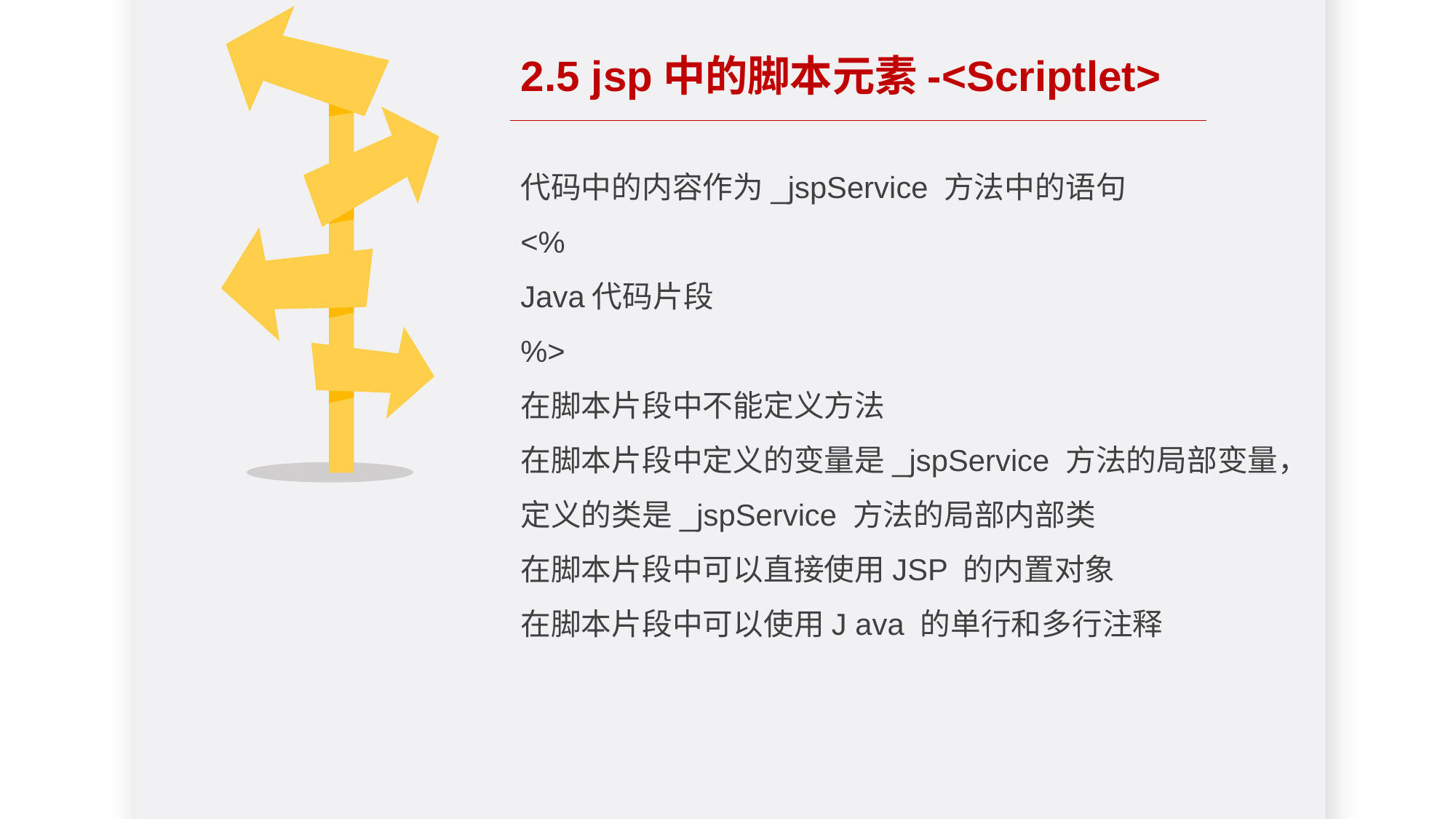

2.5 jsp中的脚本元素-<Scriptlet>
代码中的内容作为_jspService 方法中的语句
<%
Java代码片段
%>
在脚本片段中不能定义方法
在脚本片段中定义的变量是_jspService 方法的局部变量，定义的类是_jspService 方法的局部内部类
在脚本片段中可以直接使用JSP 的内置对象
在脚本片段中可以使用J ava 的单行和多行注释